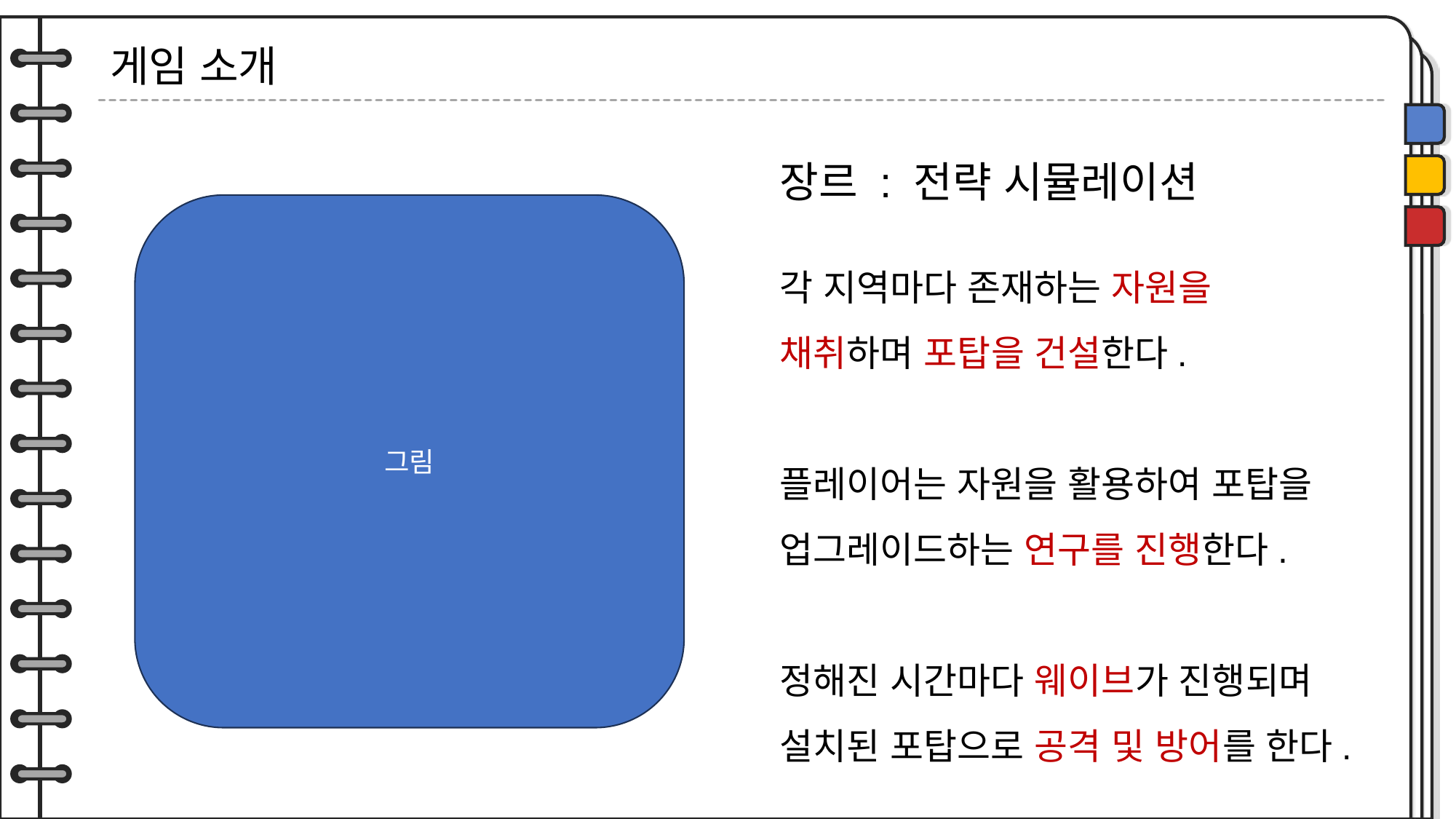

게임 소개

장르 : 전략 시뮬레이션

그림

각 지역마다 존재하는 자원을
채취하며 포탑을 건설한다.

플레이어는 자원을 활용하여 포탑을 업그레이드하는 연구를 진행한다.

정해진 시간마다 웨이브가 진행되며 설치된 포탑으로 공격 및 방어를 한다.